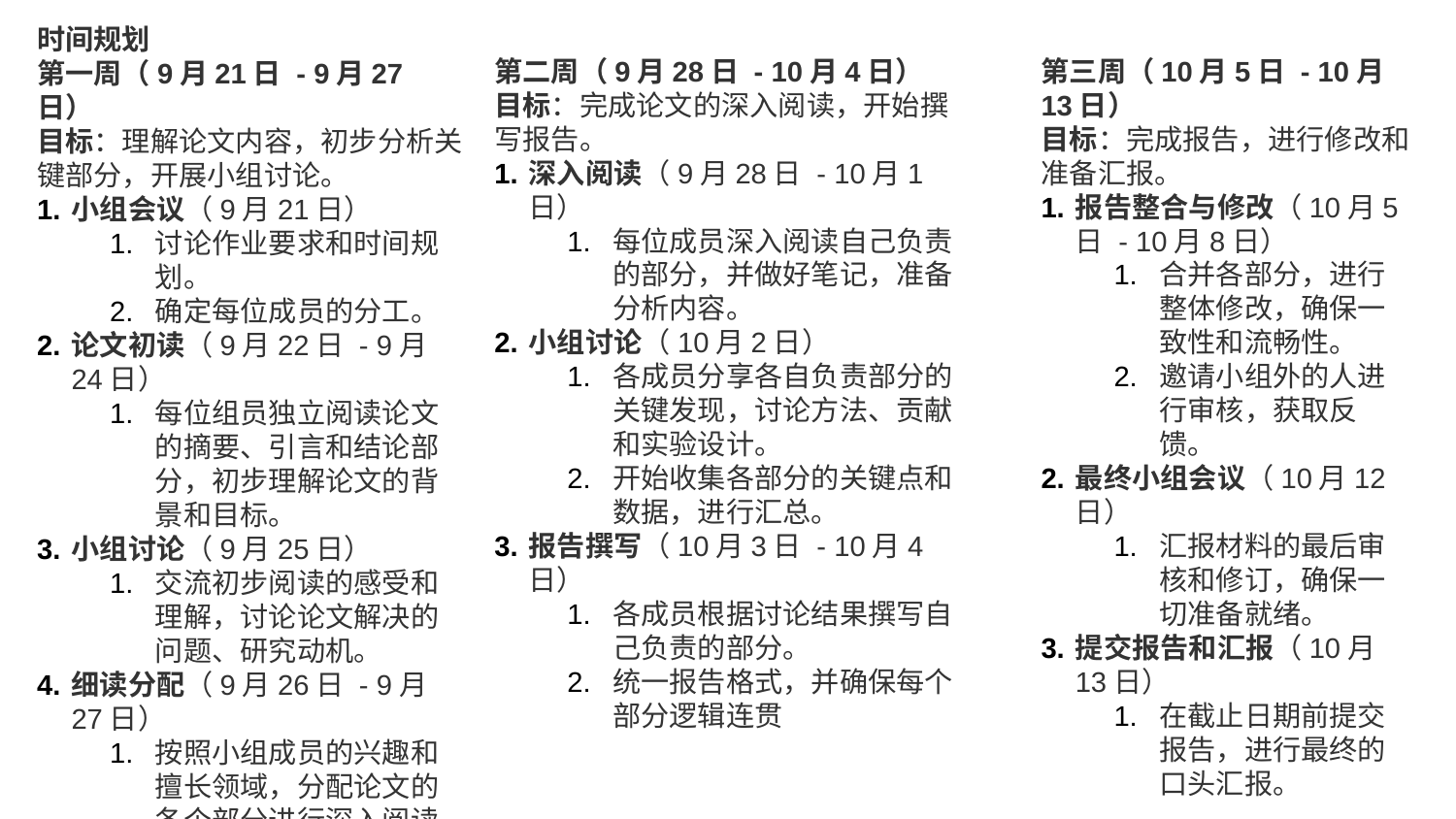

时间规划
第一周（9月21日 - 9月27日）
目标：理解论文内容，初步分析关键部分，开展小组讨论。
小组会议（9月21日）
讨论作业要求和时间规划。
确定每位成员的分工。
论文初读（9月22日 - 9月24日）
每位组员独立阅读论文的摘要、引言和结论部分，初步理解论文的背景和目标。
小组讨论（9月25日）
交流初步阅读的感受和理解，讨论论文解决的问题、研究动机。
细读分配（9月26日 - 9月27日）
按照小组成员的兴趣和擅长领域，分配论文的各个部分进行深入阅读
第二周（9月28日 - 10月4日）
目标：完成论文的深入阅读，开始撰写报告。
深入阅读（9月28日 - 10月1日）
每位成员深入阅读自己负责的部分，并做好笔记，准备分析内容。
小组讨论（10月2日）
各成员分享各自负责部分的关键发现，讨论方法、贡献和实验设计。
开始收集各部分的关键点和数据，进行汇总。
报告撰写（10月3日 - 10月4日）
各成员根据讨论结果撰写自己负责的部分。
统一报告格式，并确保每个部分逻辑连贯
第三周（10月5日 - 10月13日）
目标：完成报告，进行修改和准备汇报。
报告整合与修改（10月5日 - 10月8日）
合并各部分，进行整体修改，确保一致性和流畅性。
邀请小组外的人进行审核，获取反馈。
最终小组会议（10月12日）
汇报材料的最后审核和修订，确保一切准备就绪。
提交报告和汇报（10月13日）
在截止日期前提交报告，进行最终的口头汇报。